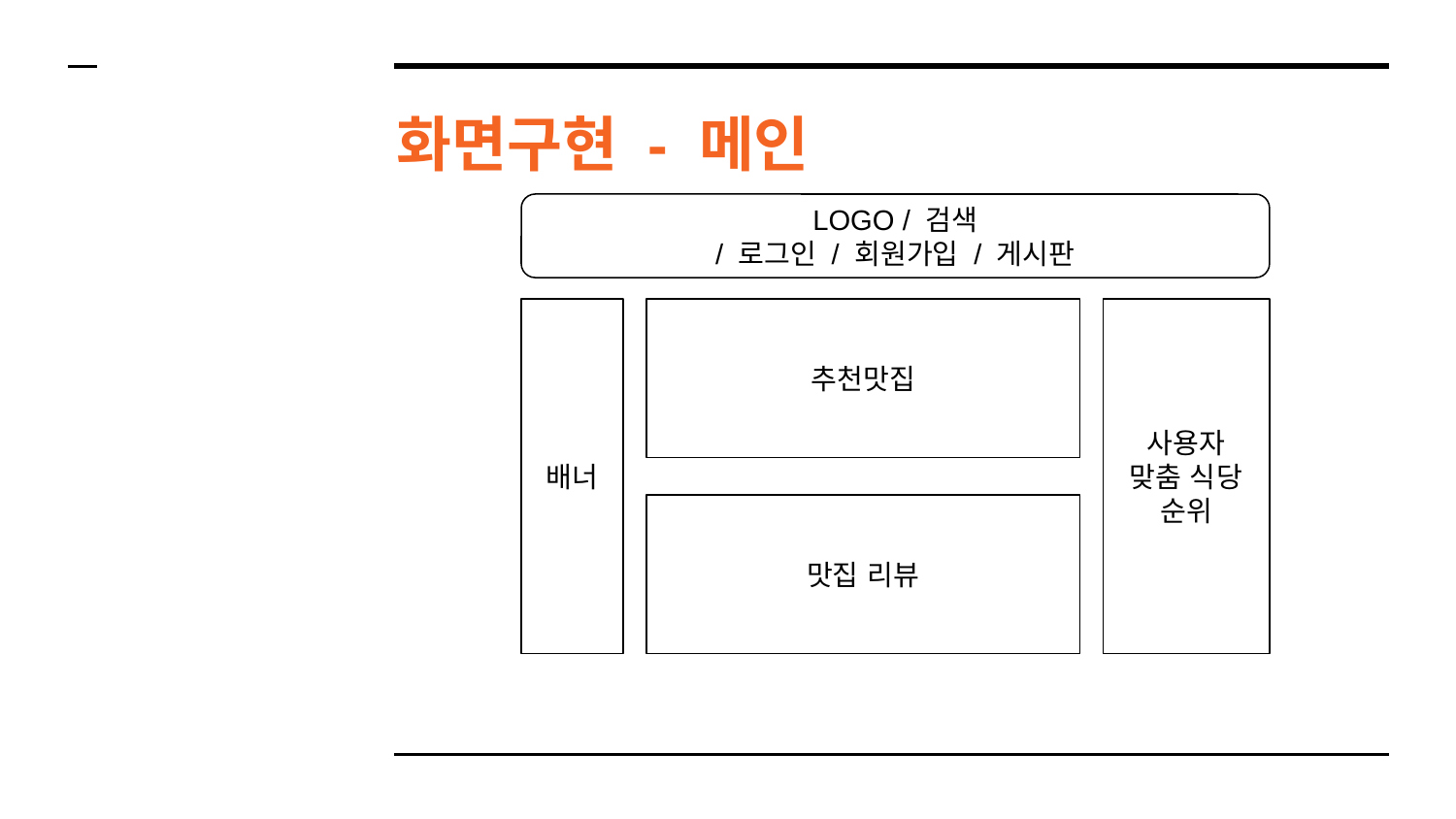

# 화면구현 - 메인
LOGO / 검색
 / 로그인 / 회원가입 / 게시판
사용자 맞춤 식당 순위
배너
추천맛집
맛집 리뷰